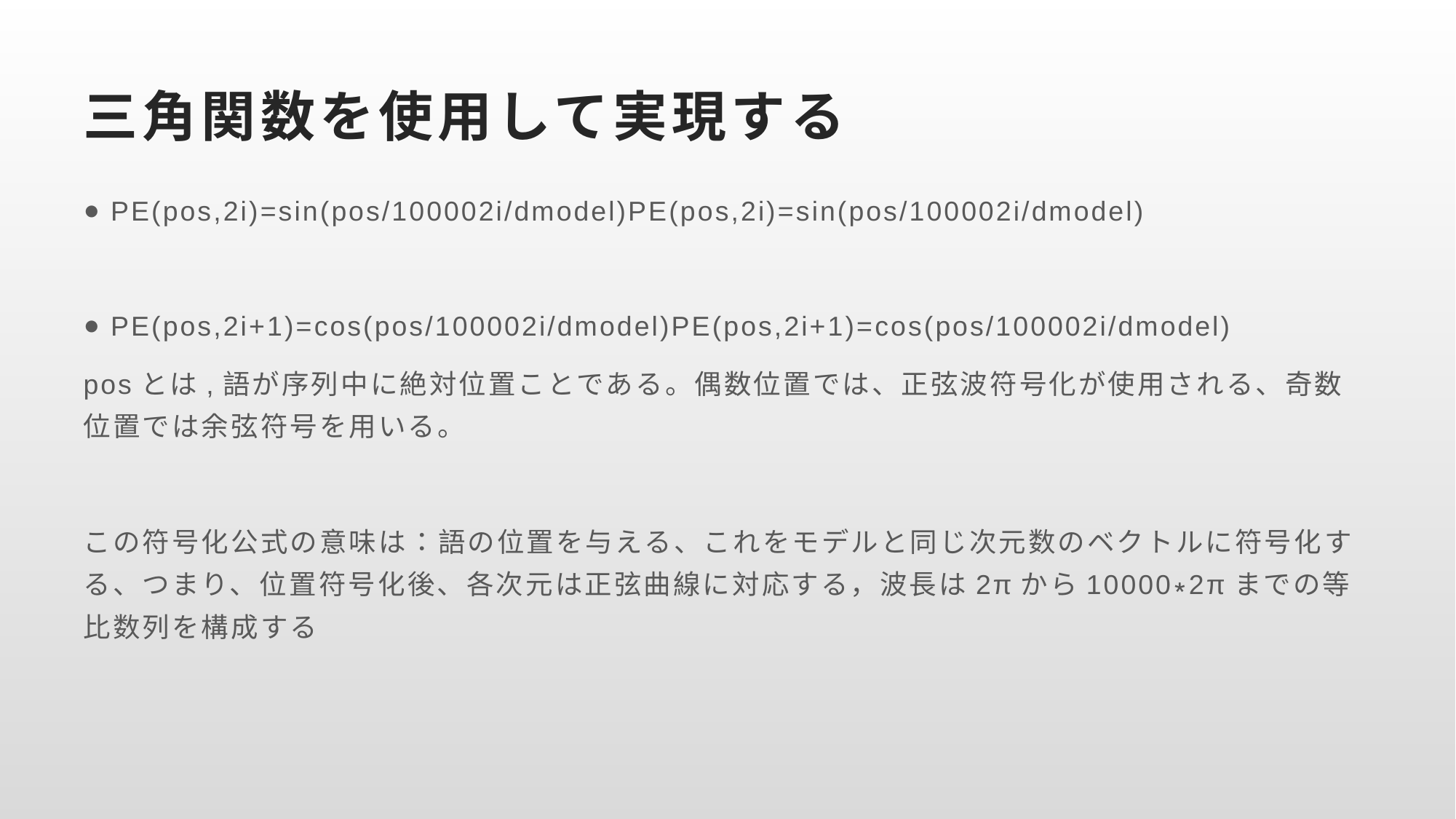

# 三角関数を使用して実現する
PE(pos,2i)=sin(pos/100002i/dmodel)PE(pos,2i)=sin(pos/100002i/dmodel)

PE(pos,2i+1)=cos(pos/100002i/dmodel)PE(pos,2i+1)=cos(pos/100002i/dmodel)
posとは,語が序列中に絶対位置ことである。偶数位置では、正弦波符号化が使用される、奇数位置では余弦符号を用いる。

この符号化公式の意味は：語の位置を与える、これをモデルと同じ次元数のベクトルに符号化する、つまり、位置符号化後、各次元は正弦曲線に対応する，波長は2πから10000∗2πまでの等比数列を構成する